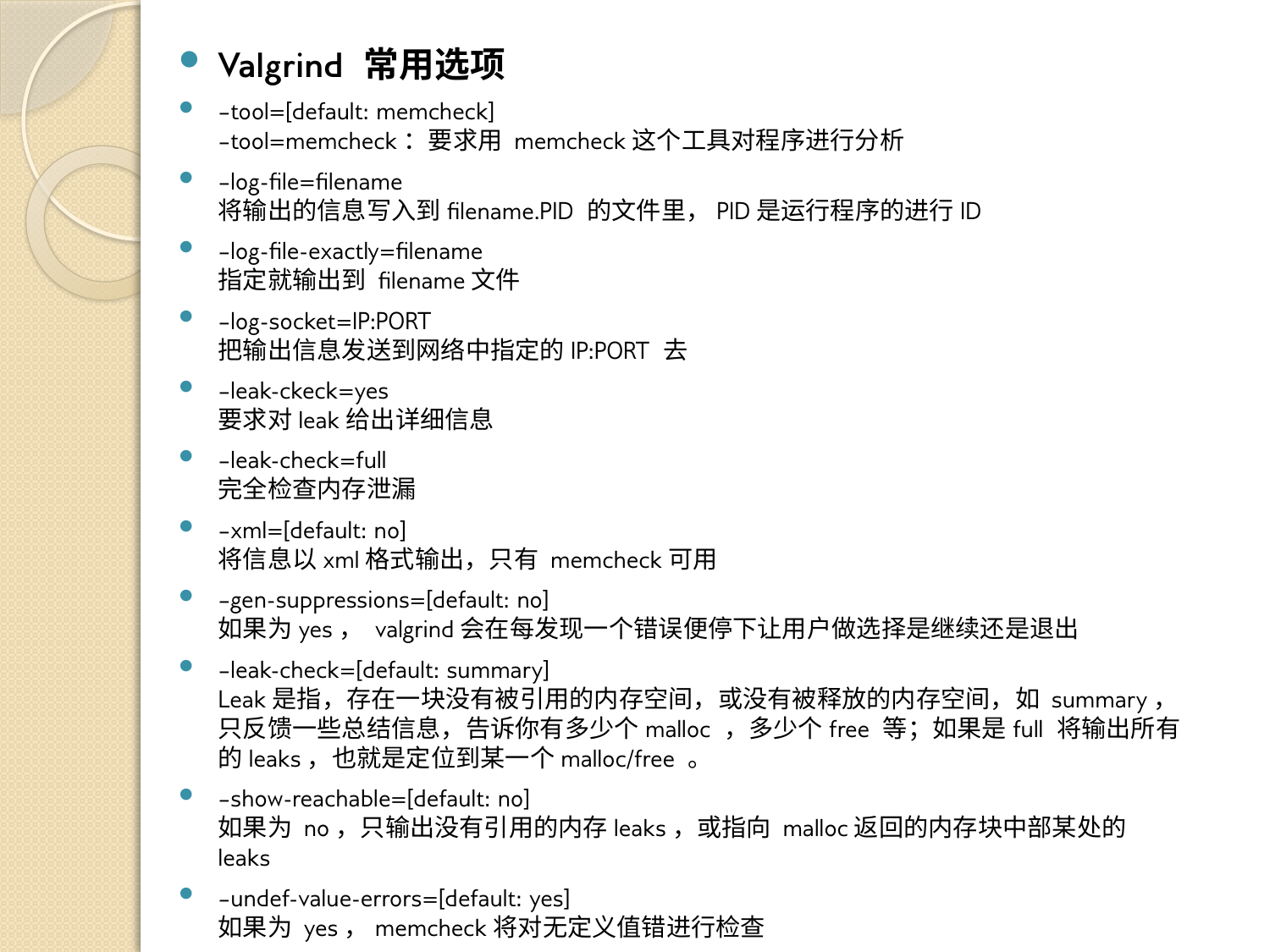

Valgrind 常用选项
–tool=[default: memcheck]
–tool=memcheck：要求用 memcheck这个工具对程序进行分析
–log-file=filename
将输出的信息写入到filename.PID 的文件里，PID是运行程序的进行ID
–log-file-exactly=filename
指定就输出到 filename文件
–log-socket=IP:PORT
把输出信息发送到网络中指定的IP:PORT 去
–leak-ckeck=yes
要求对leak给出详细信息
–leak-check=full
完全检查内存泄漏
–xml=[default: no]
将信息以xml格式输出，只有 memcheck可用
–gen-suppressions=[default: no]
如果为yes， valgrind会在每发现一个错误便停下让用户做选择是继续还是退出
–leak-check=[default: summary]
Leak是指，存在一块没有被引用的内存空间，或没有被释放的内存空间，如 summary，只反馈一些总结信息，告诉你有多少个malloc ，多少个free 等；如果是full 将输出所有的leaks，也就是定位到某一个malloc/free 。
–show-reachable=[default: no]
如果为 no，只输出没有引用的内存leaks，或指向 malloc返回的内存块中部某处的leaks
–undef-value-errors=[default: yes]
如果为 yes，memcheck将对无定义值错进行检查